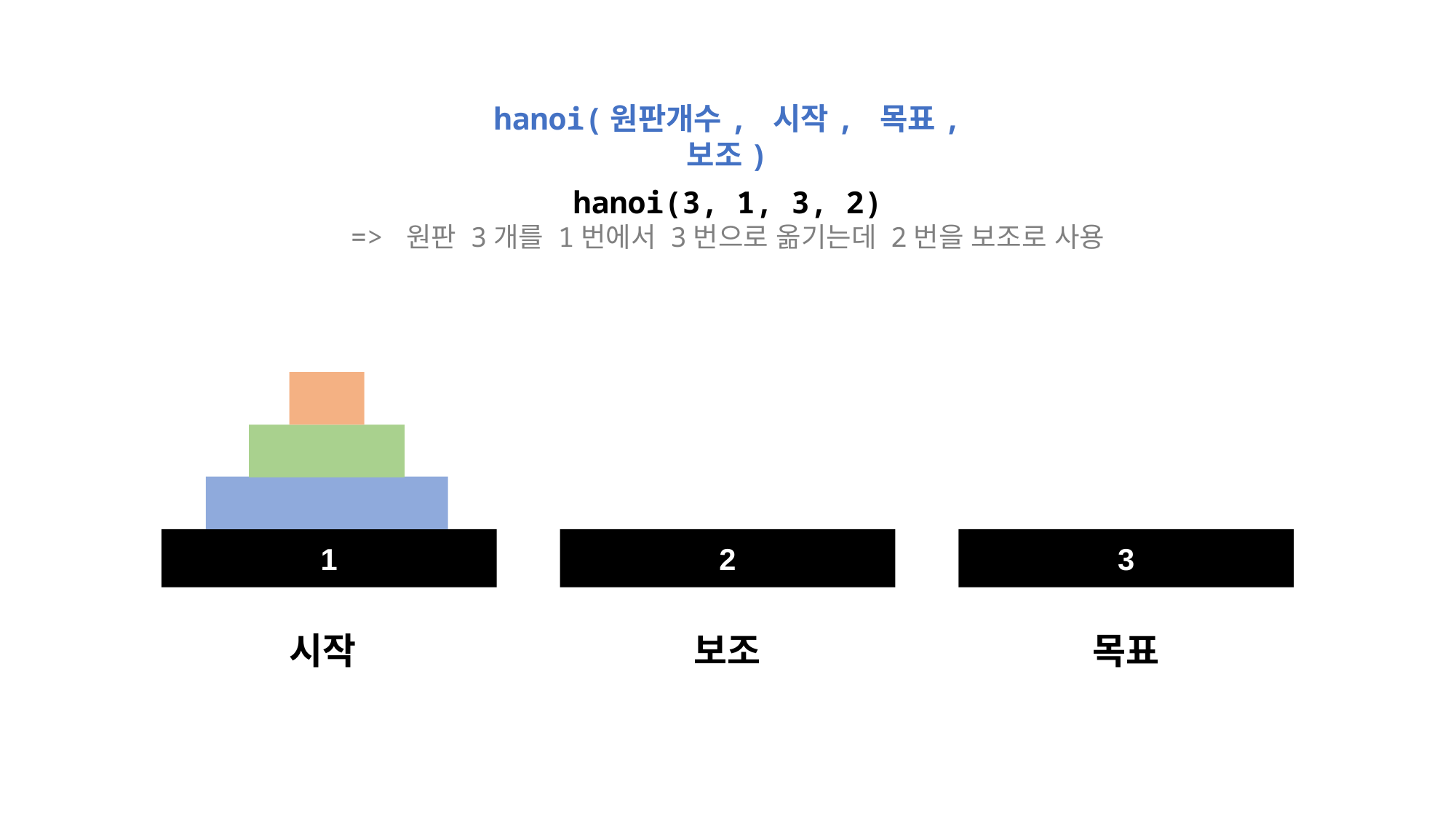

hanoi(원판개수, 시작, 목표, 보조)
hanoi(3, 1, 3, 2)
=> 원판 3개를 1번에서 3번으로 옮기는데 2번을 보조로 사용

1
2
3
보조
목표
시작